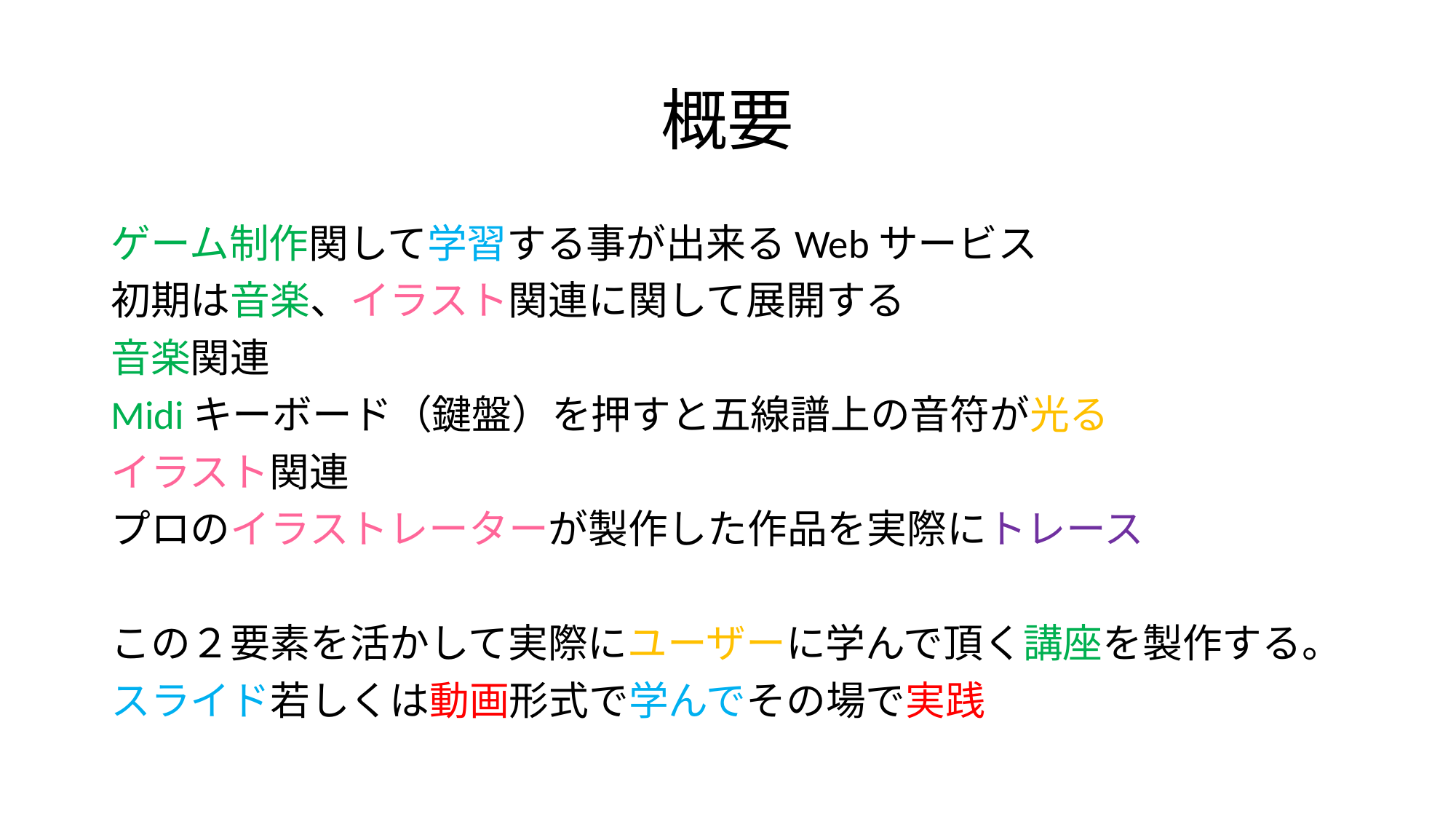

# 概要
ゲーム制作関して学習する事が出来るWebサービス
初期は音楽、イラスト関連に関して展開する
音楽関連
Midiキーボード（鍵盤）を押すと五線譜上の音符が光る
イラスト関連
プロのイラストレーターが製作した作品を実際にトレース

この２要素を活かして実際にユーザーに学んで頂く講座を製作する。
スライド若しくは動画形式で学んでその場で実践